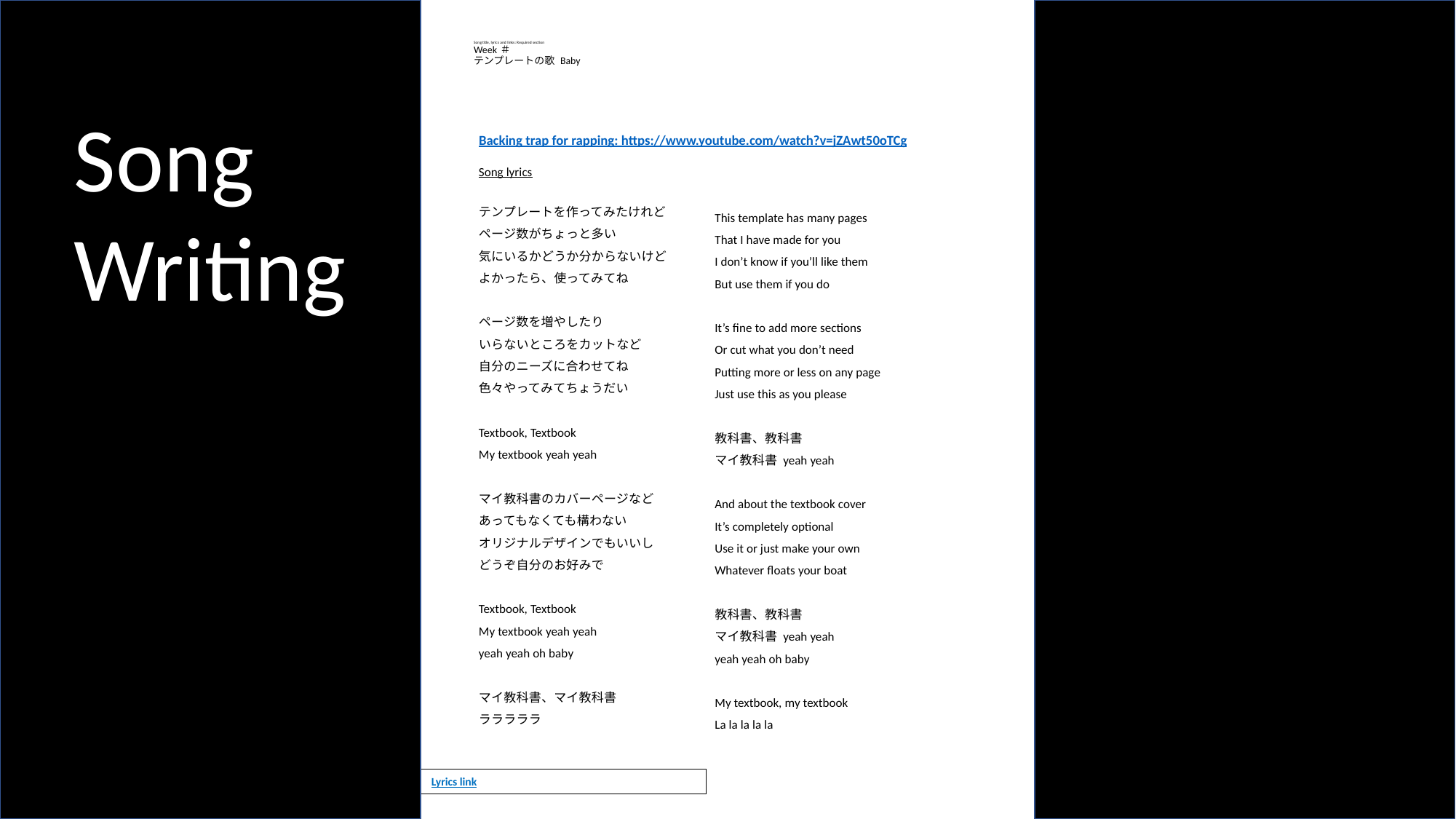

# Song title, lyrics and links: Required section Week ＃ テンプレートの歌  Baby
Song
Writing
Backing trap for rapping: https://www.youtube.com/watch?v=jZAwt50oTCg

This template has many pages
That I have made for you
I don’t know if you’ll like them
But use them if you do

It’s fine to add more sections
Or cut what you don’t need
Putting more or less on any page
Just use this as you please

教科書、教科書
マイ教科書 yeah yeah

And about the textbook cover
It’s completely optional
Use it or just make your own
Whatever floats your boat

教科書、教科書
マイ教科書 yeah yeah
yeah yeah oh baby

My textbook, my textbook
La la la la la

Song lyrics

テンプレートを作ってみたけれど
ページ数がちょっと多い
気にいるかどうか分からないけど
よかったら、使ってみてね

ページ数を増やしたり
いらないところをカットなど
自分のニーズに合わせてね
色々やってみてちょうだい

Textbook, Textbook
My textbook yeah yeah

マイ教科書のカバーページなど
あってもなくても構わない
オリジナルデザインでもいいし
どうぞ自分のお好みで

Textbook, Textbook
My textbook yeah yeah
yeah yeah oh baby

マイ教科書、マイ教科書
ラララララ

5
Lyrics link